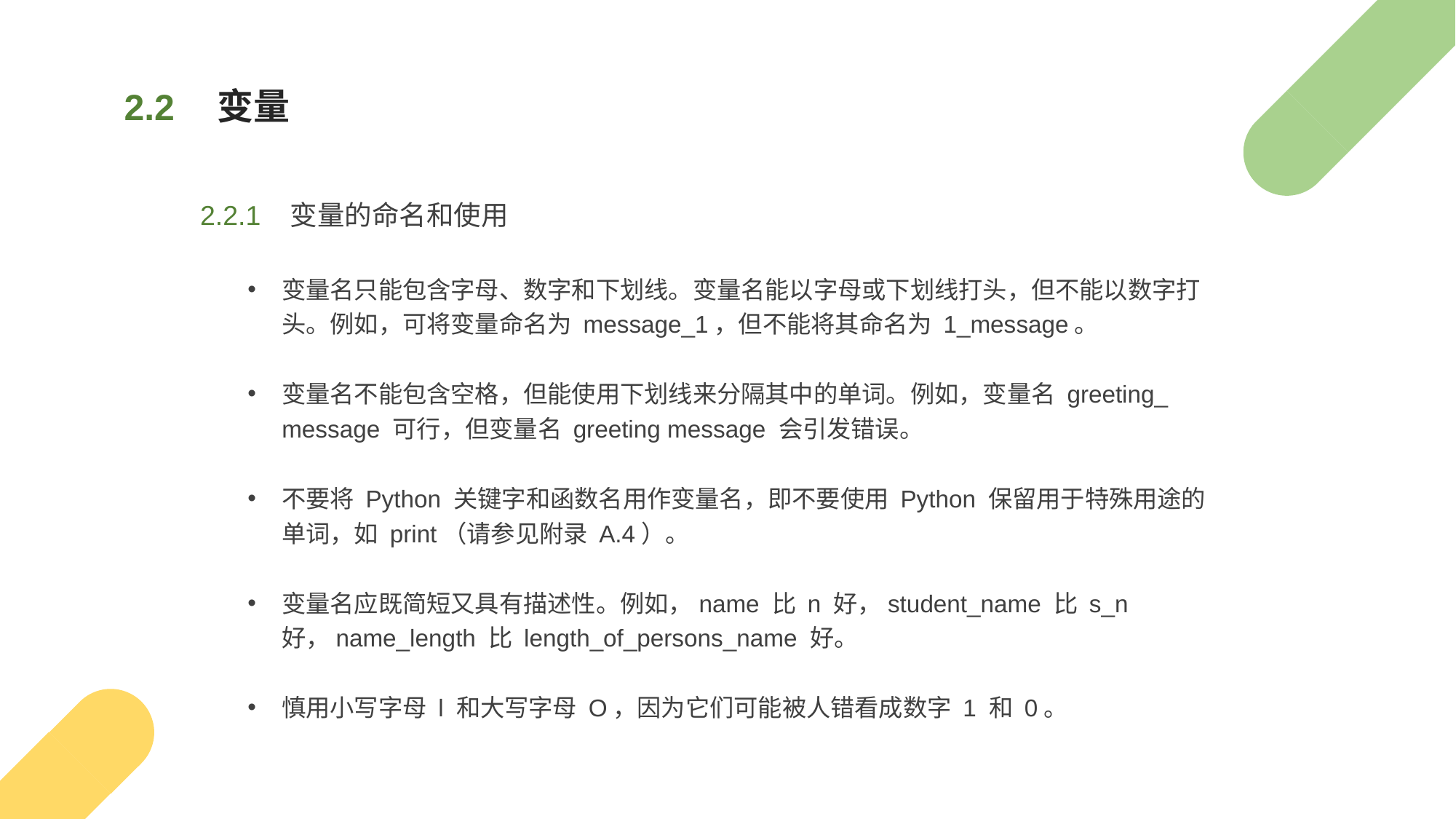

# 变量
2.2
2.2.1
变量的命名和使用
变量名只能包含字母、数字和下划线。变量名能以字母或下划线打头，但不能以数字打头。例如，可将变量命名为 message_1，但不能将其命名为 1_message。

变量名不能包含空格，但能使用下划线来分隔其中的单词。例如，变量名 greeting_ message 可行，但变量名 greeting message 会引发错误。

不要将 Python 关键字和函数名用作变量名，即不要使用 Python 保留用于特殊用途的单词，如 print（请参见附录 A.4）。

变量名应既简短又具有描述性。例如，name 比 n 好，student_name 比 s_n 好，name_length 比 length_of_persons_name 好。

慎用小写字母 l 和大写字母 O，因为它们可能被人错看成数字 1 和 0。